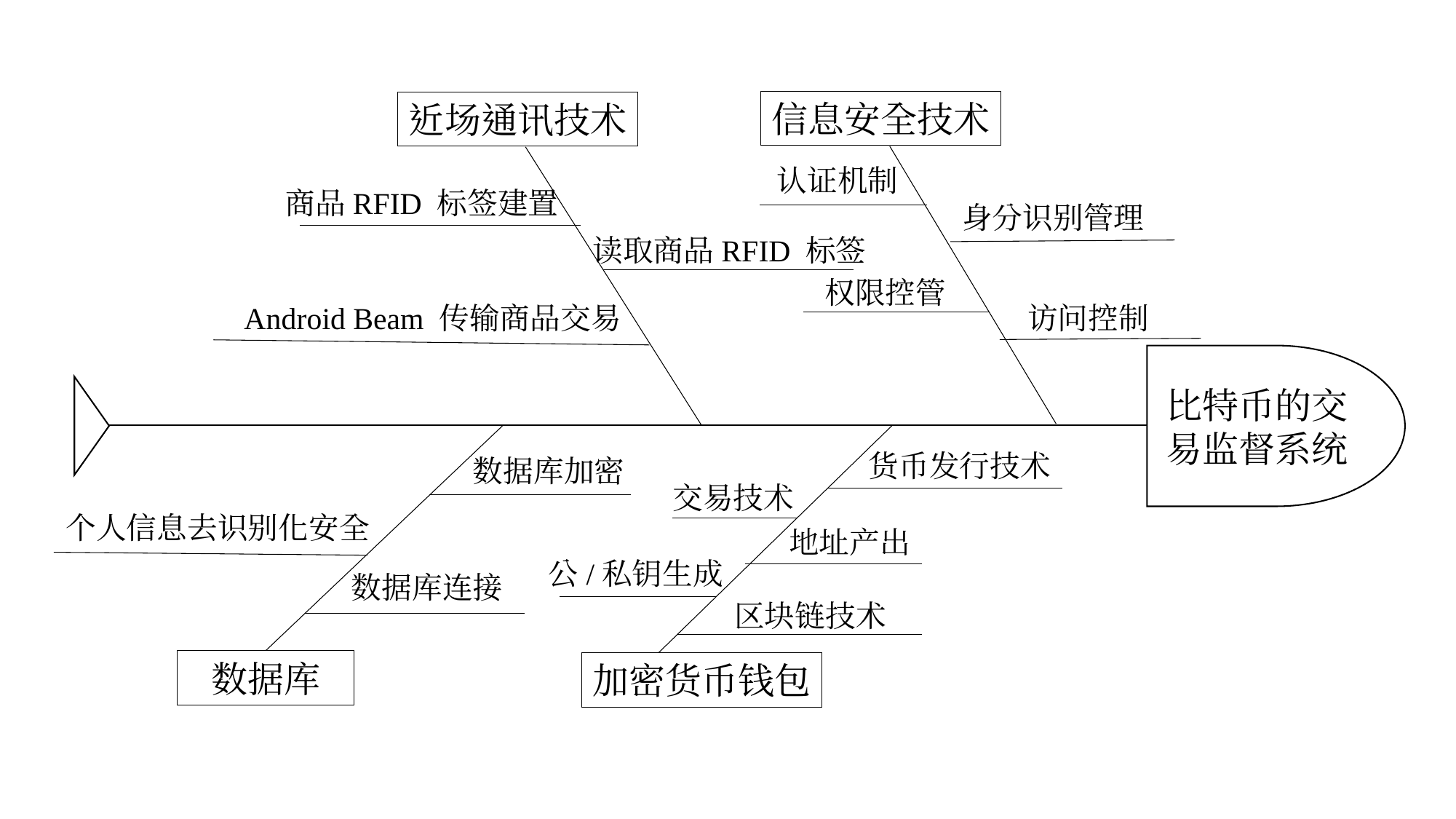

信息安全技术
近场通讯技术
认证机制
商品RFID 标签建置
身分识别管理
读取商品RFID 标签
权限控管
访问控制
Android Beam 传输商品交易
比特币的交易监督系统

货币发行技术
数据库加密
交易技术
个人信息去识别化安全
地址产出
公/私钥生成
数据库连接
区块链技术
数据库
加密货币钱包